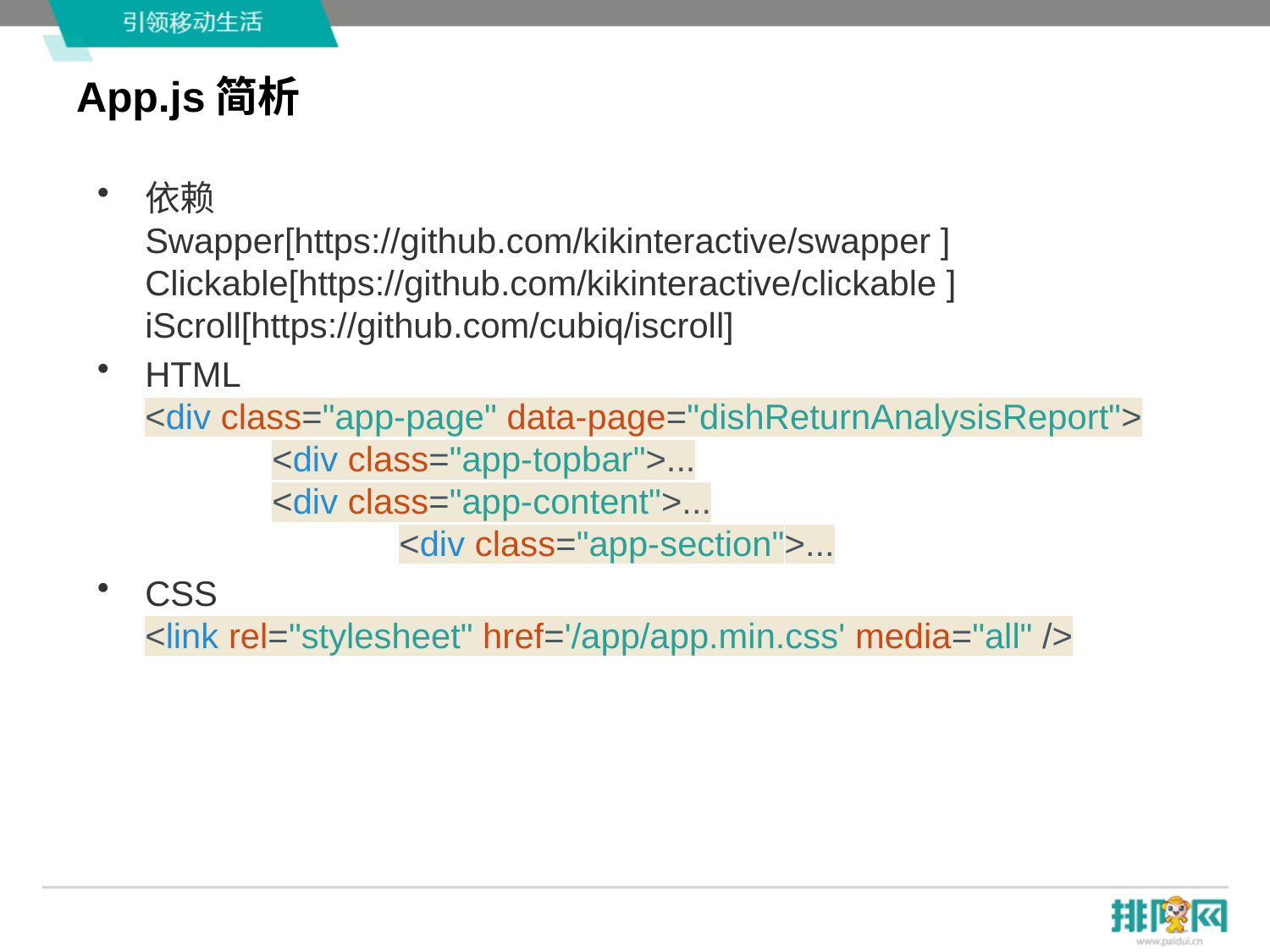

# App.js简析
依赖
Swapper[https://github.com/kikinteractive/swapper ]
Clickable[https://github.com/kikinteractive/clickable ]
iScroll[https://github.com/cubiq/iscroll]
HTML
<div class="app-page" data-page="dishReturnAnalysisReport">
	<div class="app-topbar">...
	<div class="app-content">...
		<div class="app-section">...
CSS
<link rel="stylesheet" href='/app/app.min.css' media="all" />